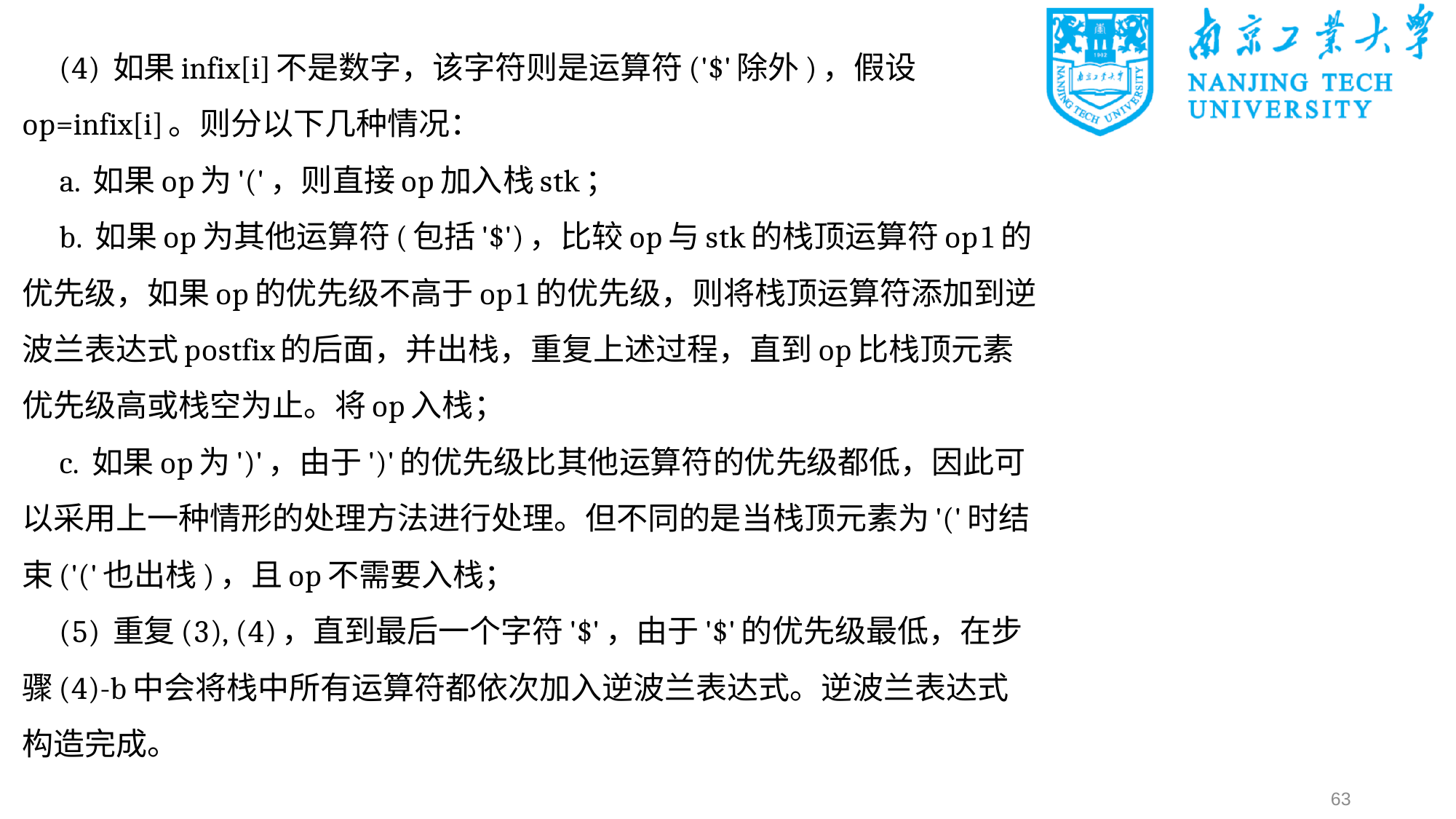

(4) 如果infix[i]不是数字，该字符则是运算符('$'除外)，假设op=infix[i]。则分以下几种情况：
a. 如果op为'('，则直接op加入栈stk；
b. 如果op为其他运算符(包括'$')，比较op与stk的栈顶运算符op1的优先级，如果op的优先级不高于op1的优先级，则将栈顶运算符添加到逆波兰表达式postfix的后面，并出栈，重复上述过程，直到op比栈顶元素优先级高或栈空为止。将op入栈；
c. 如果op为')'，由于')'的优先级比其他运算符的优先级都低，因此可以采用上一种情形的处理方法进行处理。但不同的是当栈顶元素为'('时结束('('也出栈)，且op不需要入栈；
(5) 重复(3), (4)，直到最后一个字符'$'，由于'$'的优先级最低，在步骤(4)-b中会将栈中所有运算符都依次加入逆波兰表达式。逆波兰表达式构造完成。
63